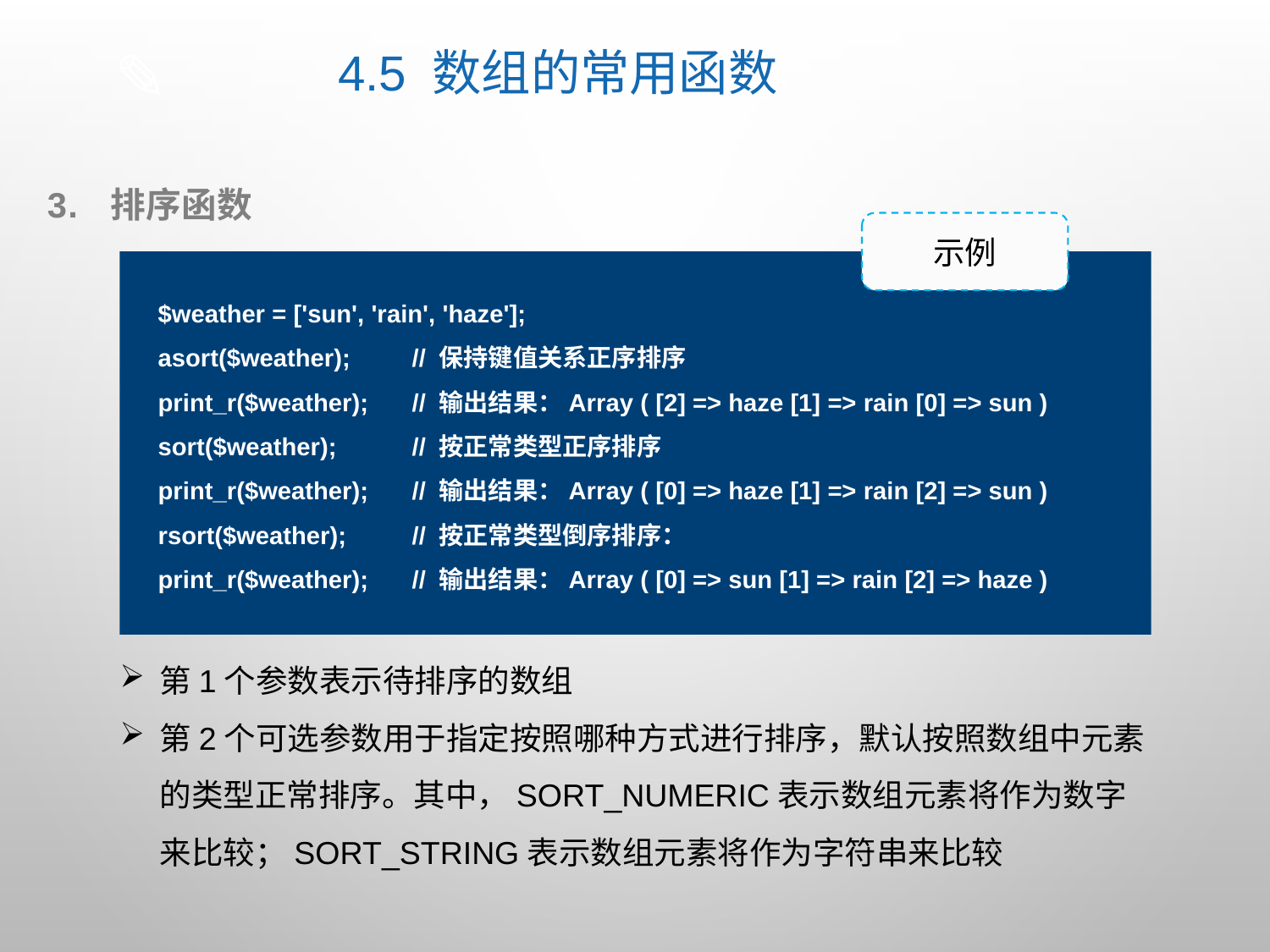

# 4.5 数组的常用函数
排序函数
示例

$weather = ['sun', 'rain', 'haze'];
asort($weather);	// 保持键值关系正序排序
print_r($weather);	// 输出结果：Array ( [2] => haze [1] => rain [0] => sun )
sort($weather);	// 按正常类型正序排序
print_r($weather);	// 输出结果：Array ( [0] => haze [1] => rain [2] => sun )
rsort($weather);	// 按正常类型倒序排序：
print_r($weather);	// 输出结果：Array ( [0] => sun [1] => rain [2] => haze )
第1个参数表示待排序的数组
第2个可选参数用于指定按照哪种方式进行排序，默认按照数组中元素的类型正常排序。其中，SORT_NUMERIC表示数组元素将作为数字来比较；SORT_STRING表示数组元素将作为字符串来比较